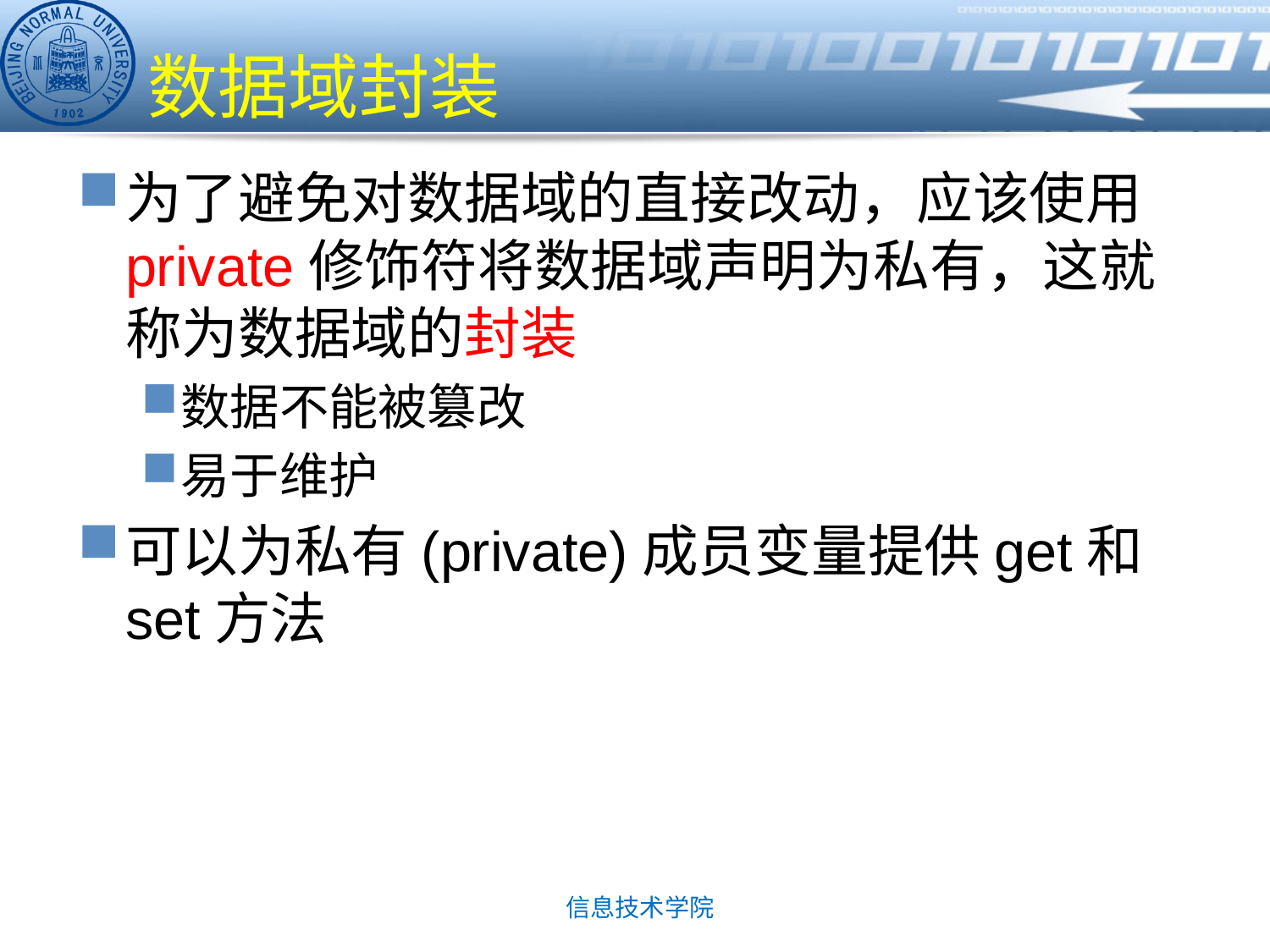

# 数据域封装
为了避免对数据域的直接改动，应该使用private修饰符将数据域声明为私有，这就称为数据域的封装
数据不能被篡改
易于维护
可以为私有(private)成员变量提供get和set方法
28